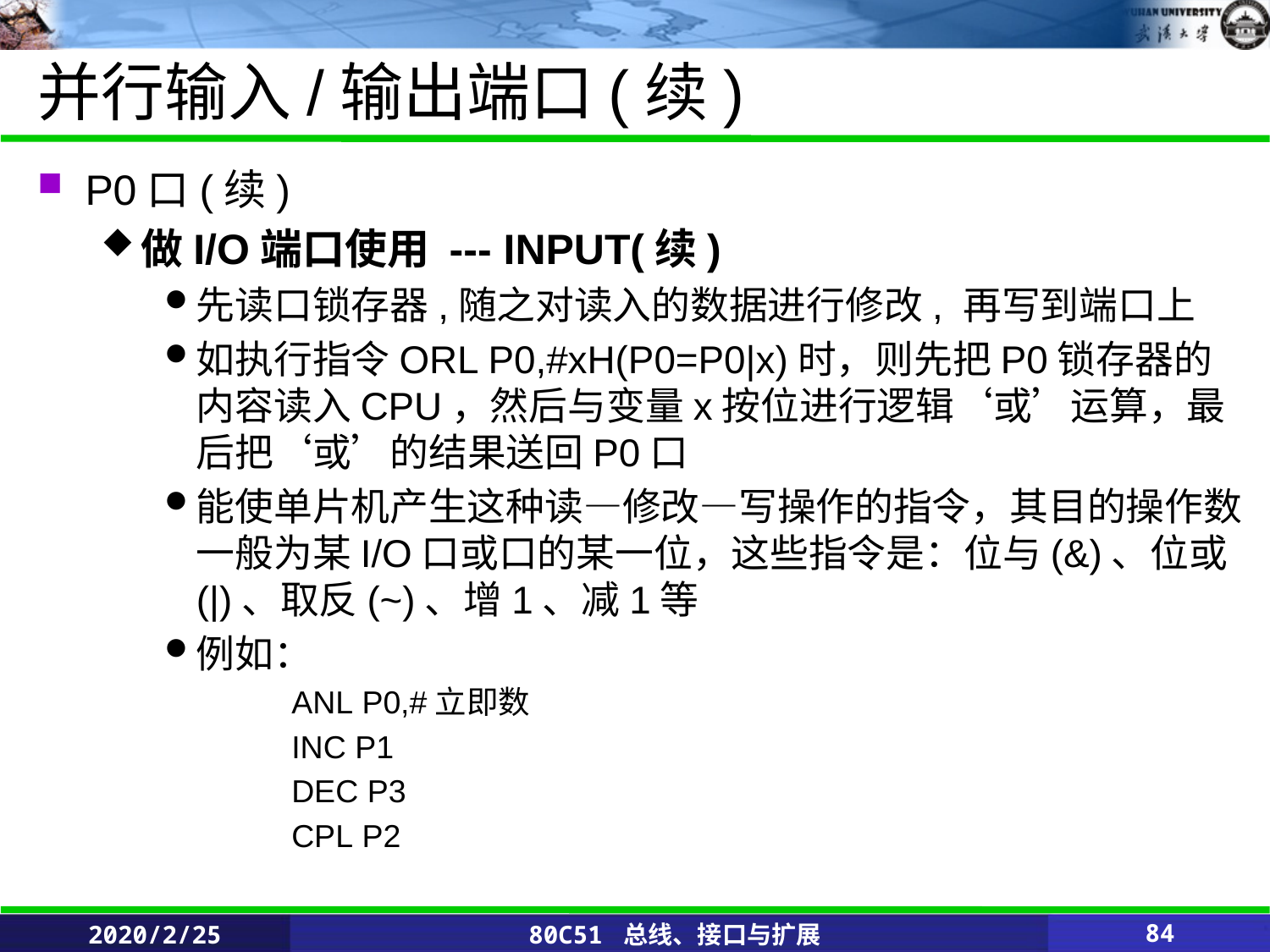

# 并行输入/输出端口(续)
P0口(续)
做I/O端口使用 --- INPUT(续)
先读口锁存器,随之对读入的数据进行修改, 再写到端口上
如执行指令ORL P0,#xH(P0=P0|x)时，则先把P0锁存器的内容读入CPU，然后与变量x按位进行逻辑‘或’运算，最后把‘或’的结果送回P0口
能使单片机产生这种读—修改—写操作的指令，其目的操作数一般为某I/O口或口的某一位，这些指令是：位与(&)、位或(|)、取反(~)、增1、减1等
例如：
ANL P0,#立即数
INC P1
DEC P3
CPL P2
2020/2/25
80C51 总线、接口与扩展
84